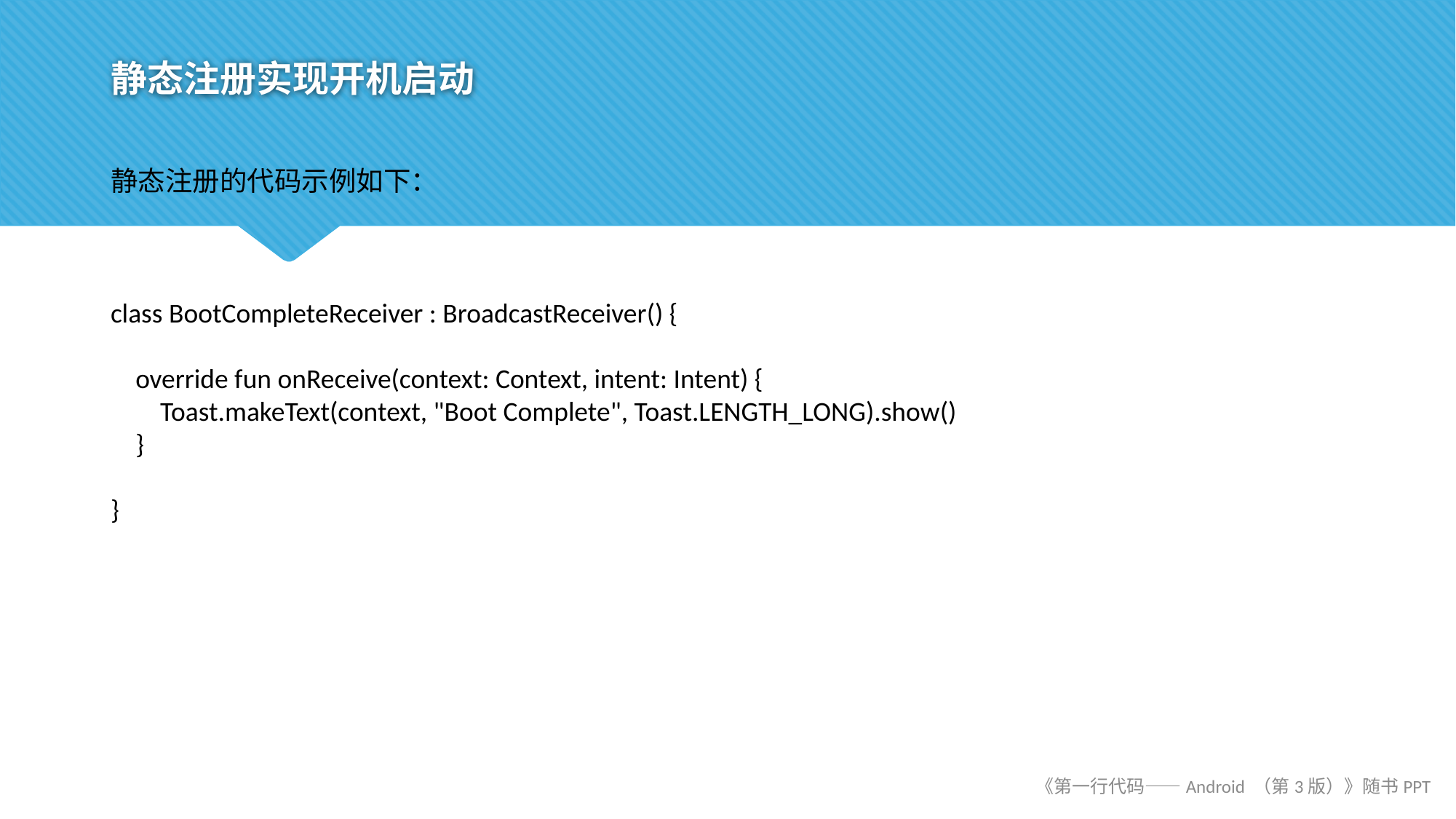

# 静态注册实现开机启动
静态注册的代码示例如下：
class BootCompleteReceiver : BroadcastReceiver() {

    override fun onReceive(context: Context, intent: Intent) {
        Toast.makeText(context, "Boot Complete", Toast.LENGTH_LONG).show()
    }

}